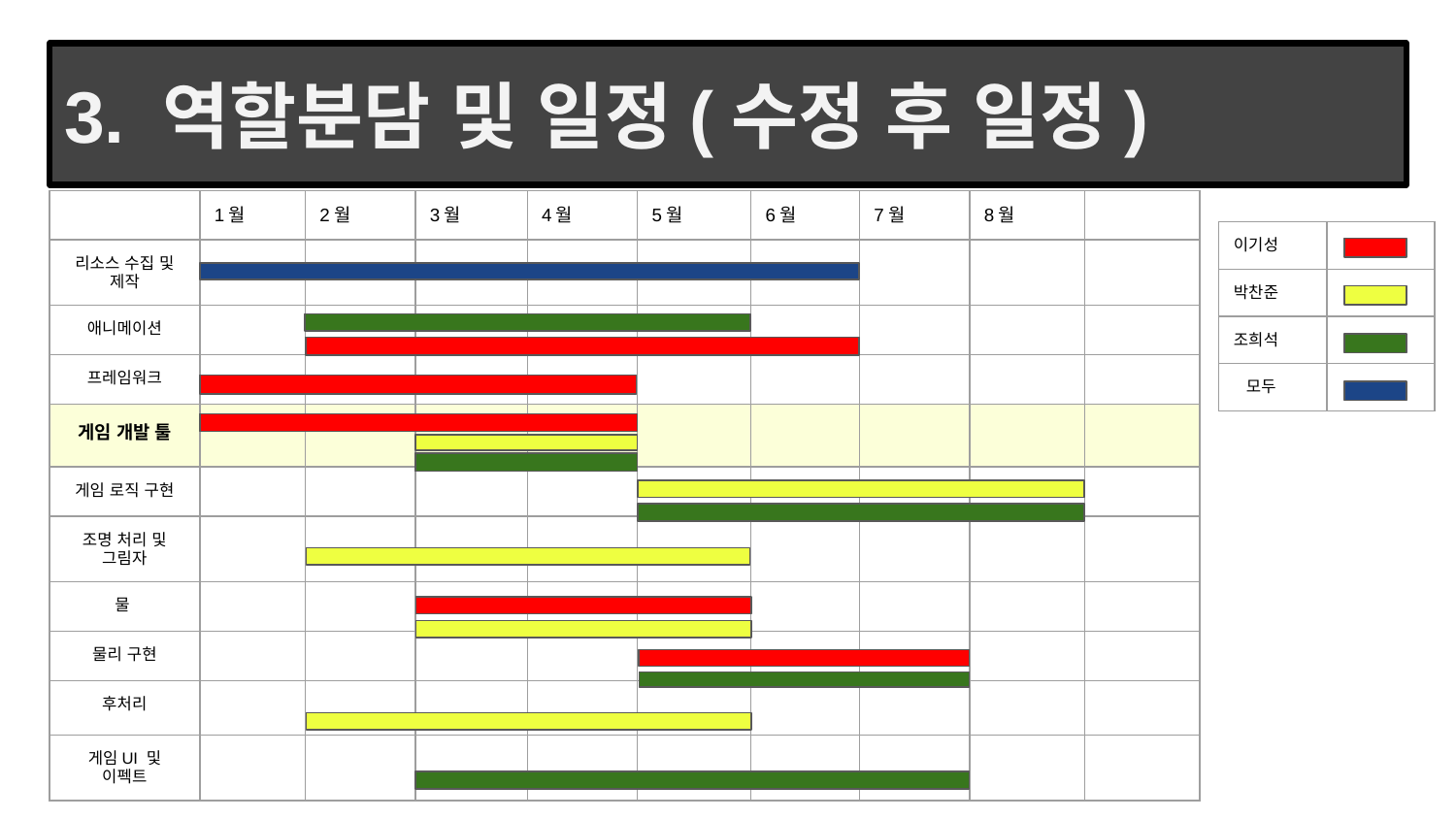

# 3. 역할분담 및 일정(수정 후 일정)
|  | 1월 | 2월 | 3월 | 4월 | 5월 | 6월 | 7월 | 8월 |  |
| --- | --- | --- | --- | --- | --- | --- | --- | --- | --- |
| 리소스 수집 및 제작 |  |  |  |  |  |  |  |  |  |
| 애니메이션 |  |  |  |  |  |  |  |  |  |
| 프레임워크 |  |  |  |  |  |  |  |  |  |
| 게임 개발 툴 |  |  |  |  |  |  |  |  |  |
| 게임 로직 구현 |  |  |  |  |  |  |  |  |  |
| 조명 처리 및 그림자 |  |  |  |  |  |  |  |  |  |
| 물 |  |  |  |  |  |  |  |  |  |
| 물리 구현 |  |  |  |  |  |  |  |  |  |
| 후처리 |  |  |  |  |  |  |  |  |  |
| 게임UI 및 이펙트 |  |  |  |  |  |  |  |  |  |
| 이기성 |  |
| --- | --- |
| 박찬준 |  |
| 조희석 |  |
| 모두 |  |